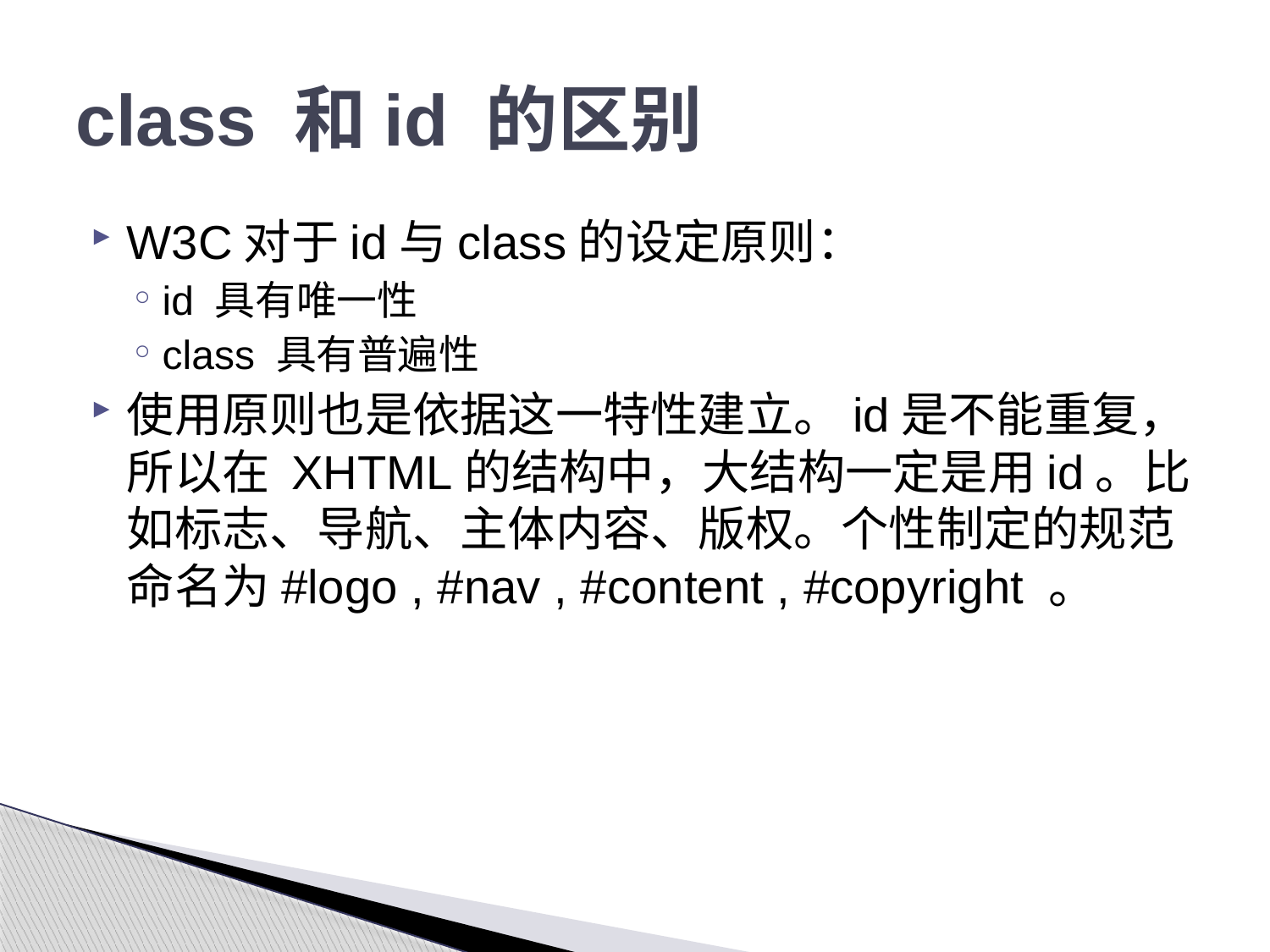

# class 和id 的区别
W3C对于id与class的设定原则：
id 具有唯一性
class 具有普遍性
使用原则也是依据这一特性建立。id是不能重复，所以在 XHTML的结构中，大结构一定是用id。比如标志、导航、主体内容、版权。个性制定的规范命名为#logo , #nav , #content , #copyright 。